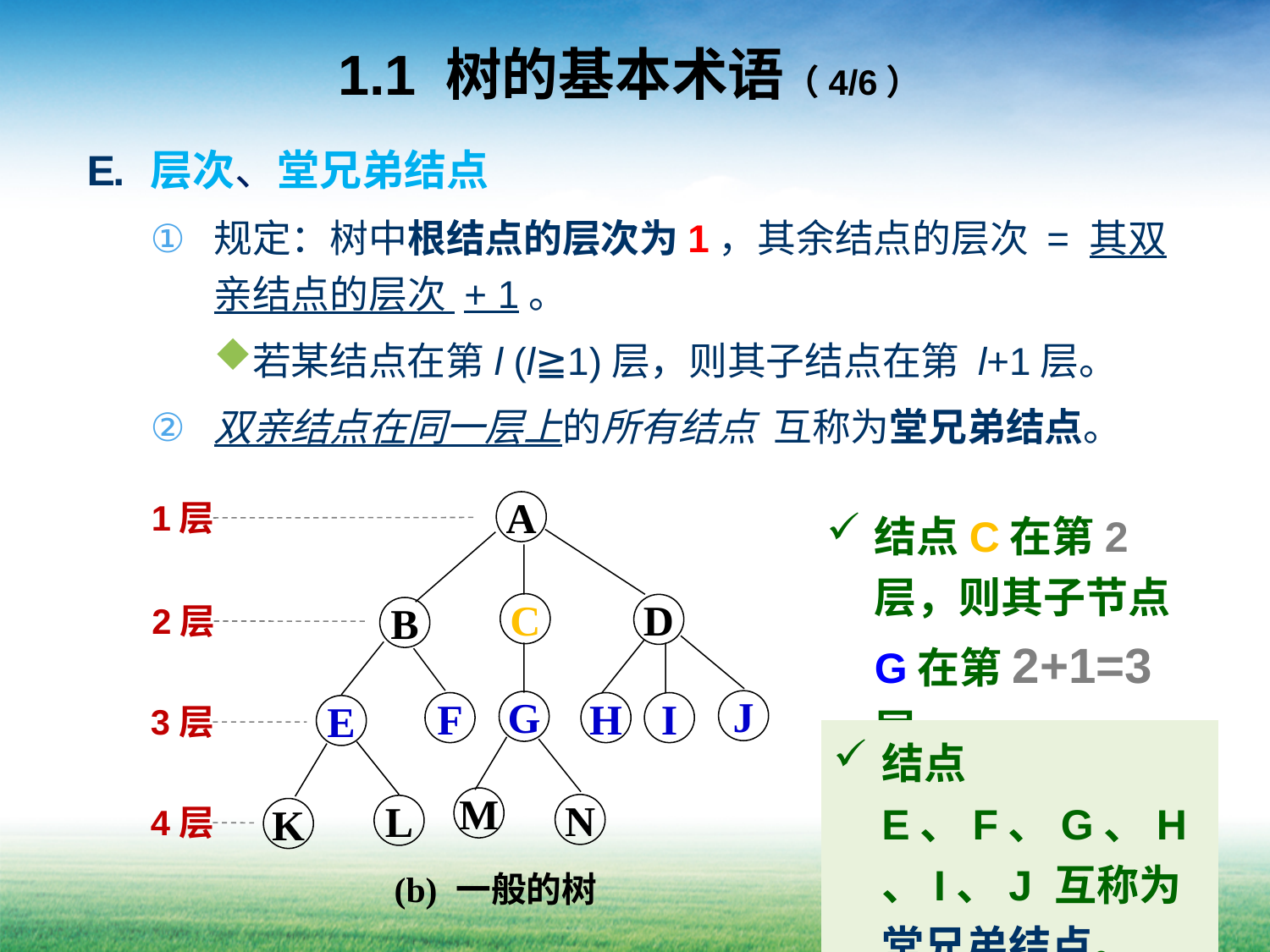

# 1.1 树的基本术语（4/6）
层次、堂兄弟结点
规定：树中根结点的层次为1，其余结点的层次 = 其双亲结点的层次 + 1。
若某结点在第l (l≧1)层，则其子结点在第 l+1层。
双亲结点在同一层上的所有结点  互称为堂兄弟结点。
1层
A

C
D
B

J
G
F
H
I
E

M
N
L
K
(b) 一般的树
结点C在第2层，则其子节点G在第2+1=3层

2层

3层
结点E、F、G、H、I、J 互称为堂兄弟结点。

4层